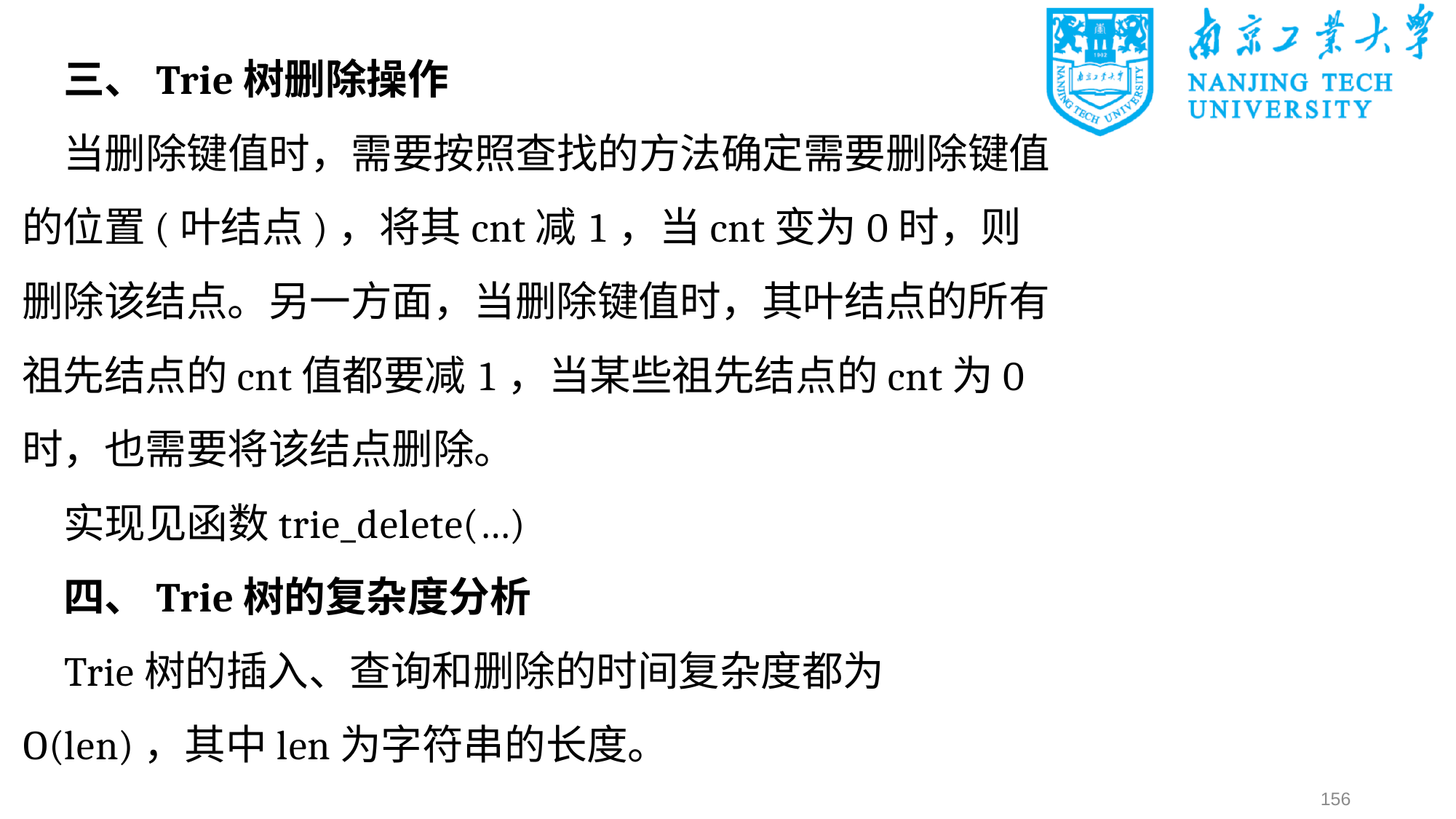

三、Trie树删除操作
当删除键值时，需要按照查找的方法确定需要删除键值的位置(叶结点)，将其cnt减1，当cnt变为0时，则删除该结点。另一方面，当删除键值时，其叶结点的所有祖先结点的cnt值都要减1，当某些祖先结点的cnt为0时，也需要将该结点删除。
实现见函数trie_delete(…)
四、Trie树的复杂度分析
Trie树的插入、查询和删除的时间复杂度都为O(len)，其中len为字符串的长度。

156